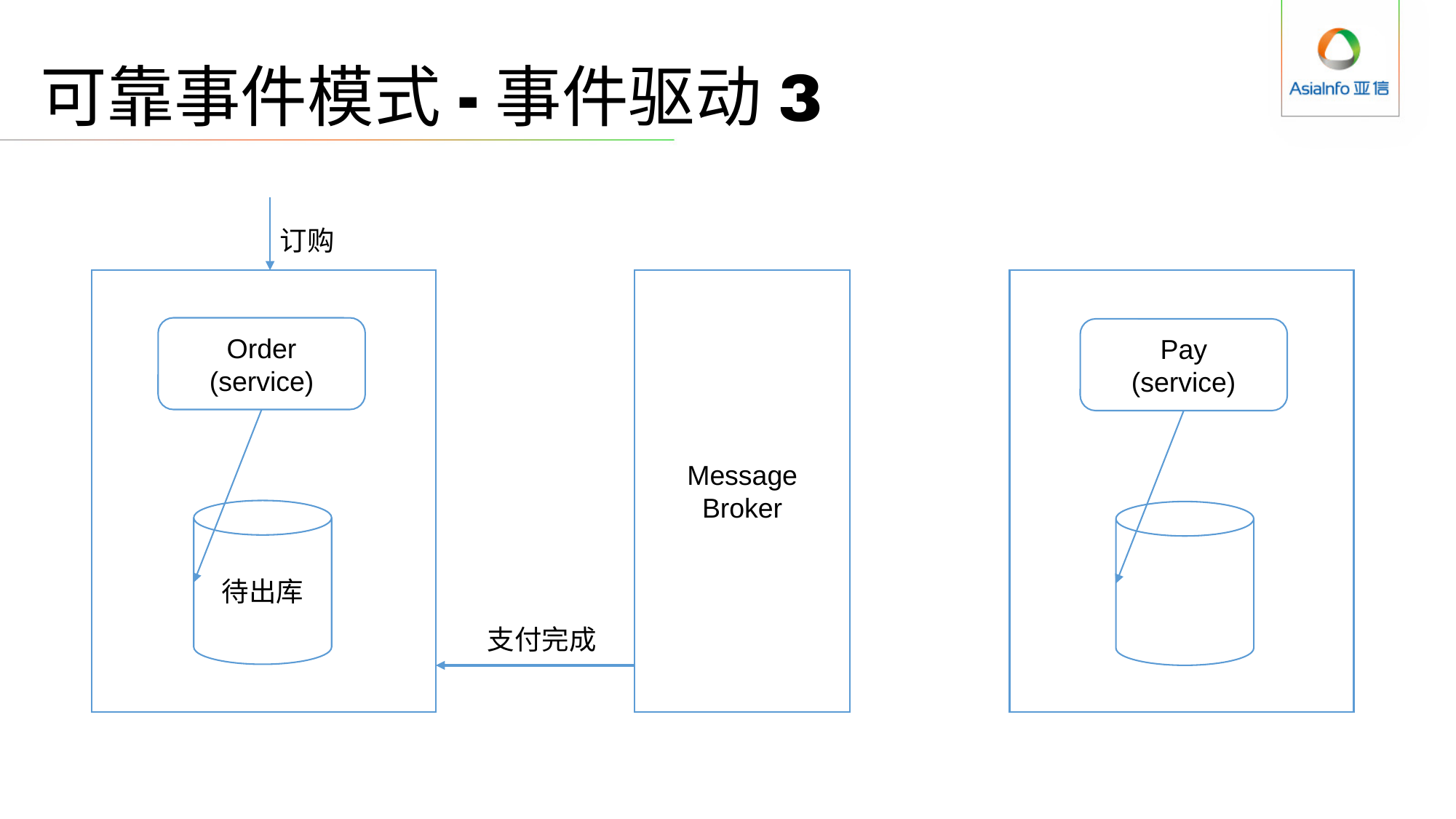

# 可靠事件模式-事件驱动3
订购

Message Broker

Order
(service)
Pay
(service)
待出库

支付完成